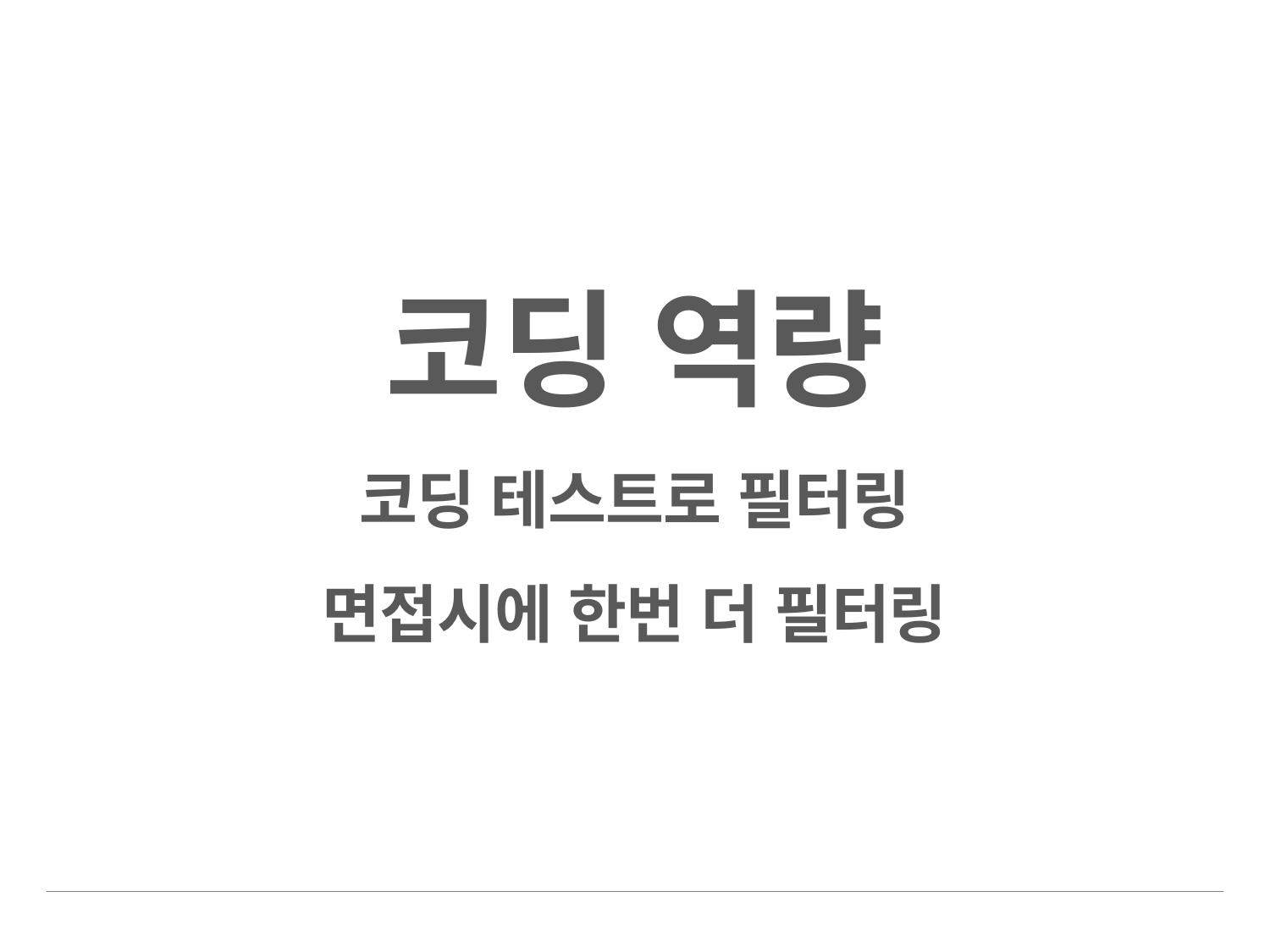

# 코딩 역량 코딩 테스트로 필터링 면접시에 한번 더 필터링